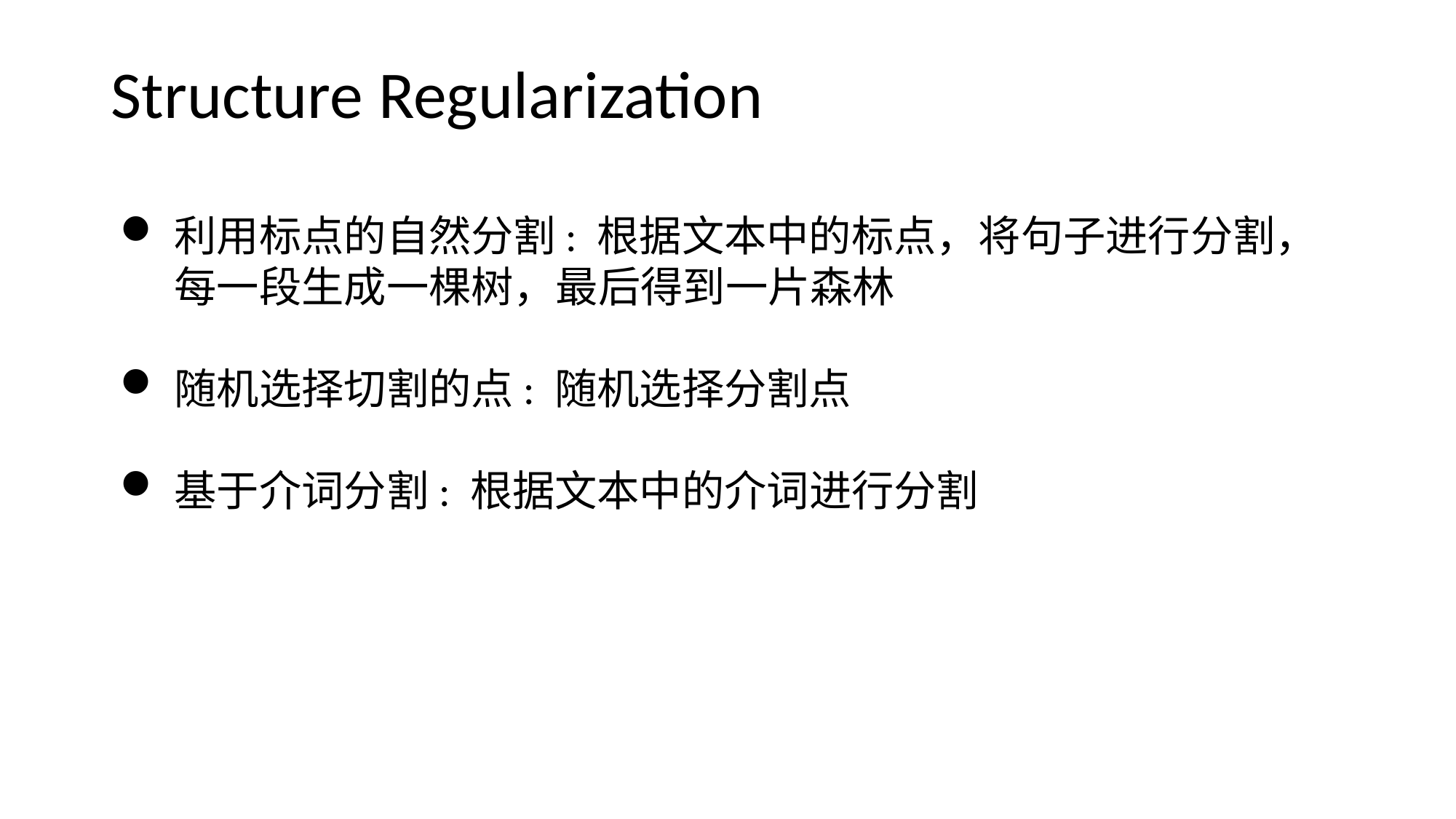

# Structure Regularization
利用标点的自然分割: 根据文本中的标点，将句子进行分割，每一段生成一棵树，最后得到一片森林

随机选择切割的点: 随机选择分割点

基于介词分割: 根据文本中的介词进行分割